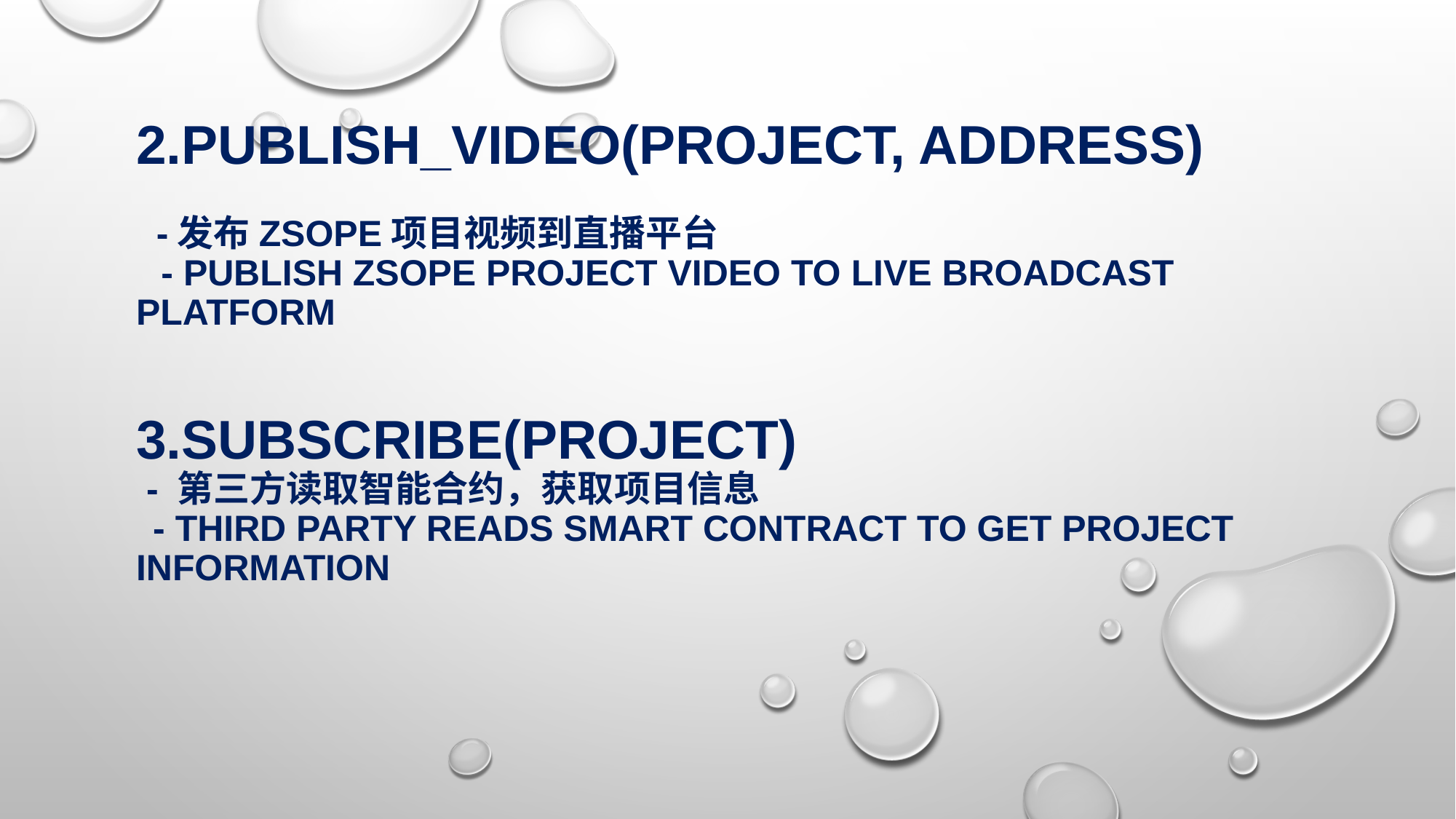

# 2.publish_video(project, address) -发布zsope项目视频到直播平台 - Publish zsope project video to live broadcast platform 3.subscribe(PROJECT) - 第三方读取智能合约，获取项目信息 - Third party reads smart contract to get project information